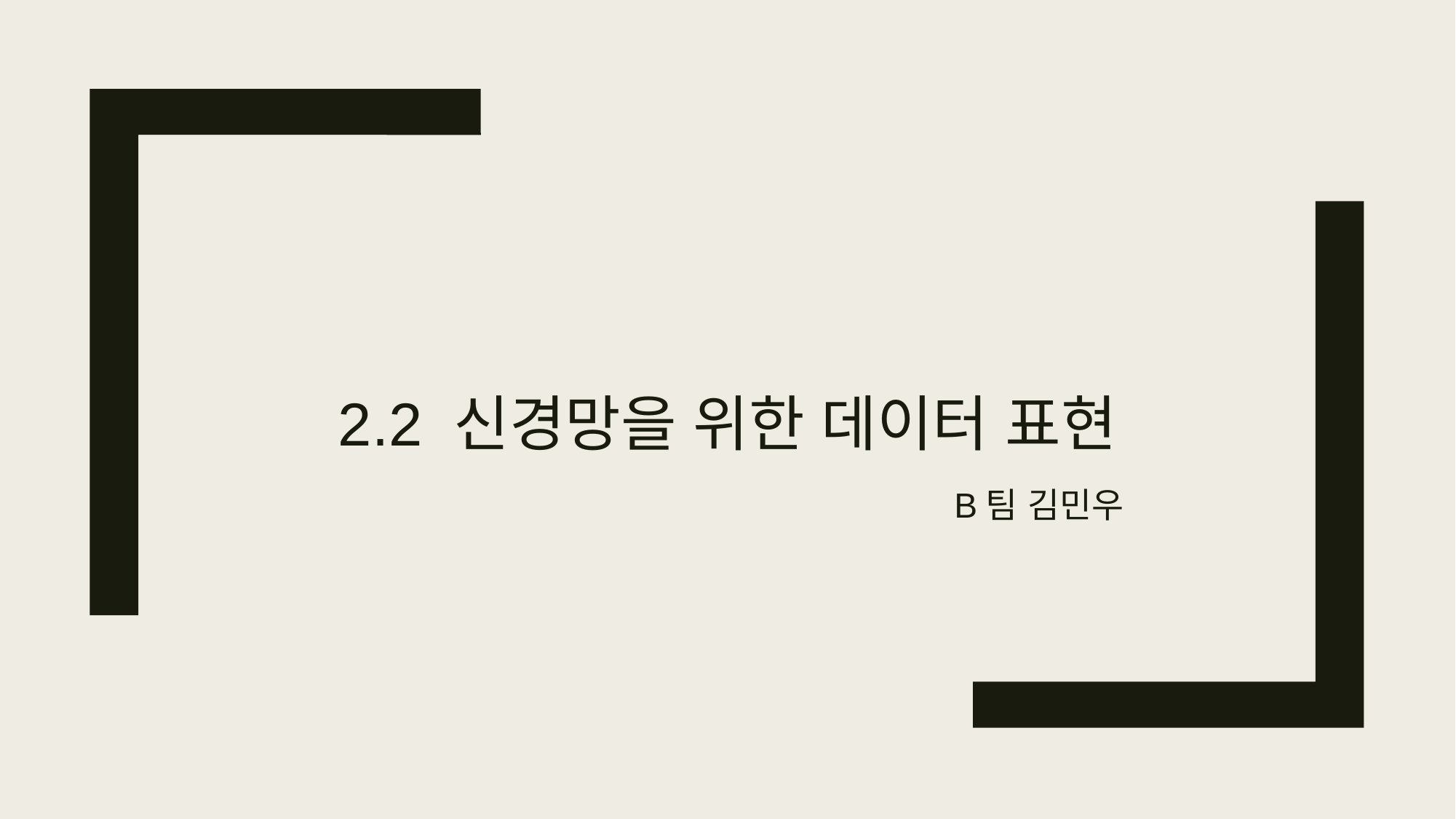

# 2.2 신경망을 위한 데이터 표현
B팀 김민우